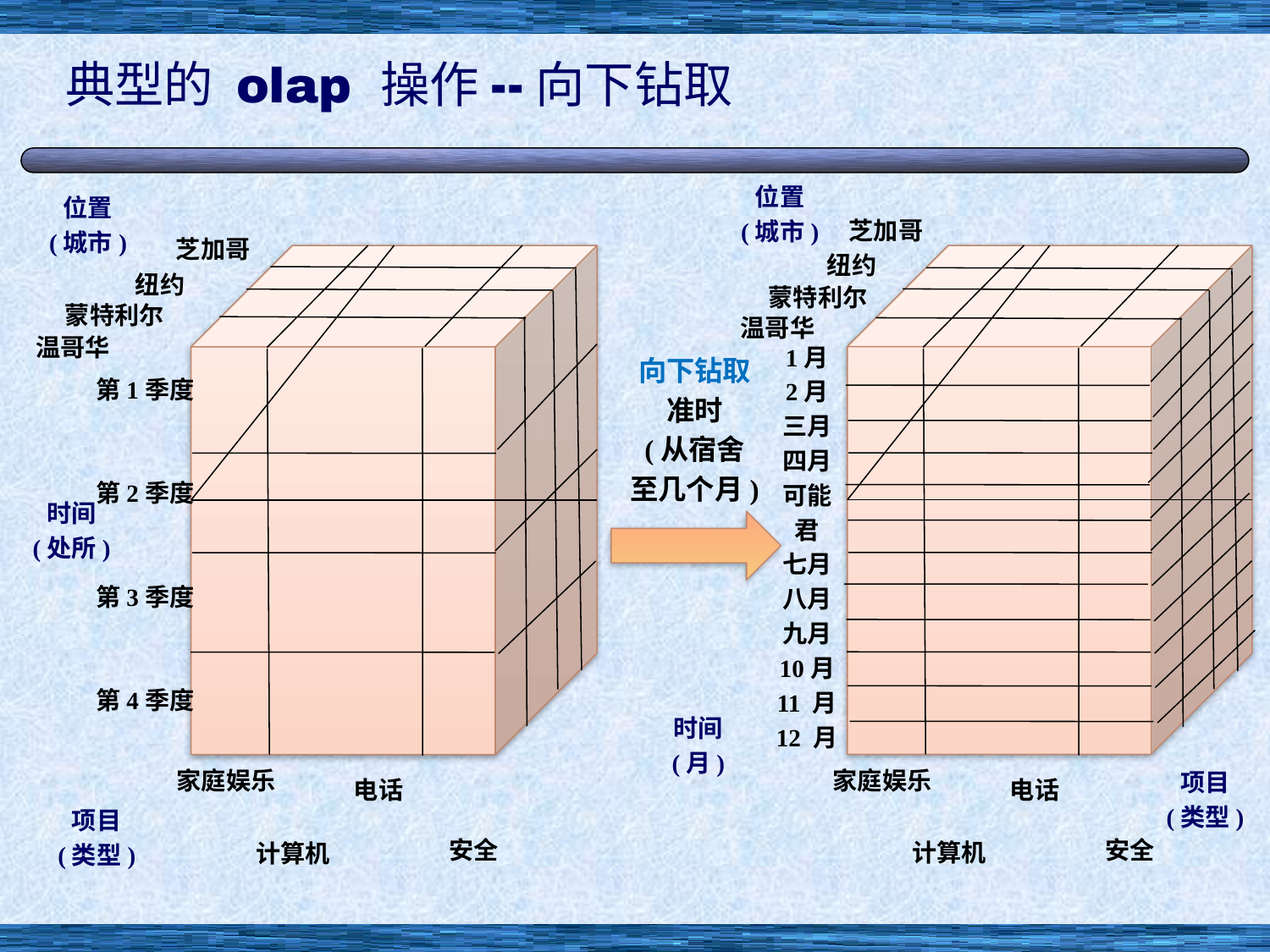

# 典型的 olap 操作--向下钻取
位置
(城市)
位置
(城市)
芝加哥
芝加哥
纽约

纽约
蒙特利尔
蒙特利尔
温哥华
温哥华
1月
2月
三月
四月
可能
君
七月
八月
九月
10月
11 月
12 月

向下钻取
准时
(从宿舍
至几个月)
第1季度

第2季度

第3季度

第4季度

时间
(处所)

时间
(月)
家庭娱乐
家庭娱乐
项目
(类型)
电话
电话
项目
(类型)
安全
安全
计算机
计算机